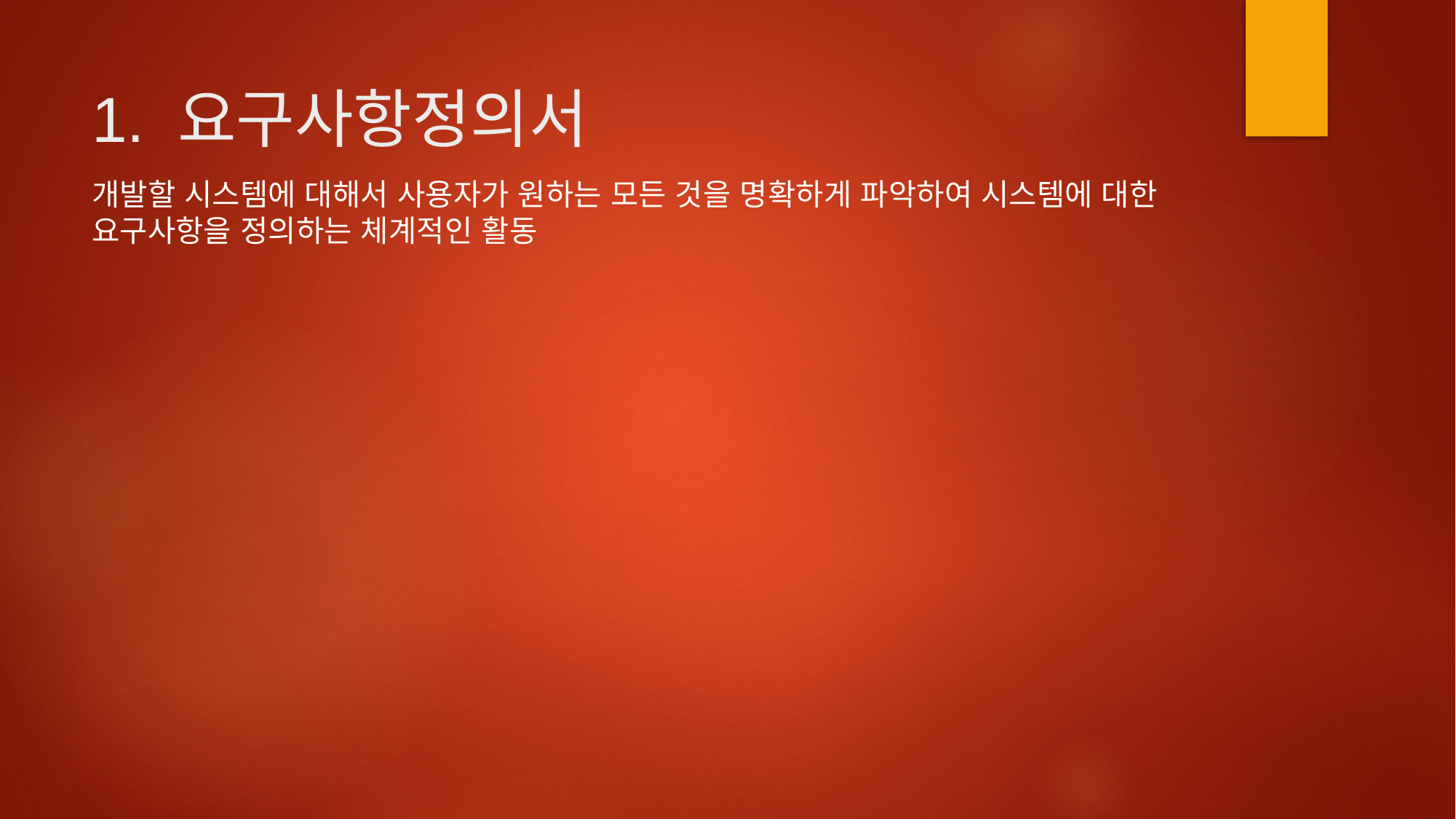

# 1. 요구사항정의서
개발할 시스템에 대해서 사용자가 원하는 모든 것을 명확하게 파악하여 시스템에 대한 요구사항을 정의하는 체계적인 활동